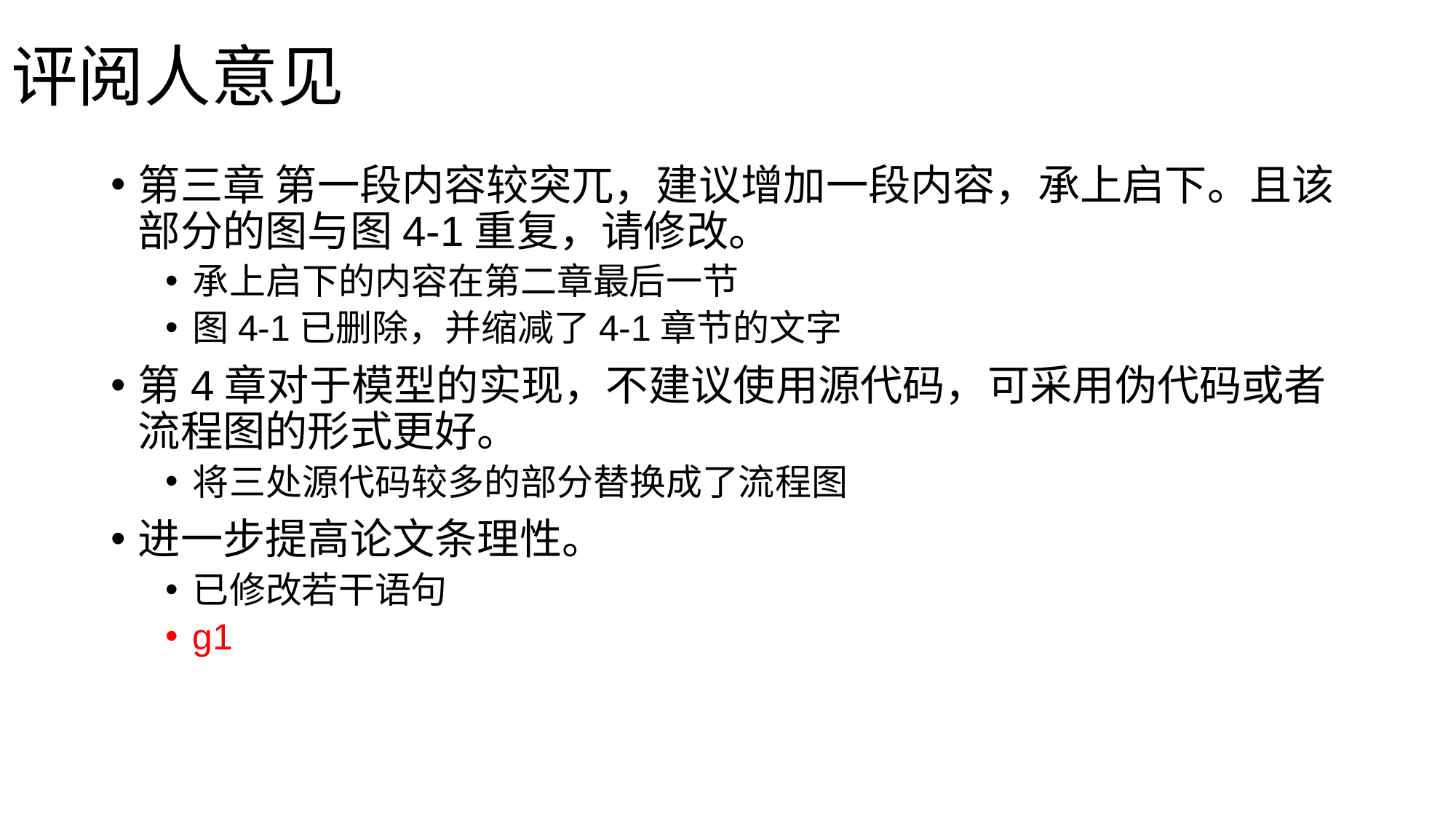

评阅人意见
第三章 第一段内容较突兀，建议增加一段内容，承上启下。且该部分的图与图4-1重复，请修改。
承上启下的内容在第二章最后一节
图4-1已删除，并缩减了4-1章节的文字
第4章对于模型的实现，不建议使用源代码，可采用伪代码或者流程图的形式更好。
将三处源代码较多的部分替换成了流程图
进一步提高论文条理性。
已修改若干语句
g1